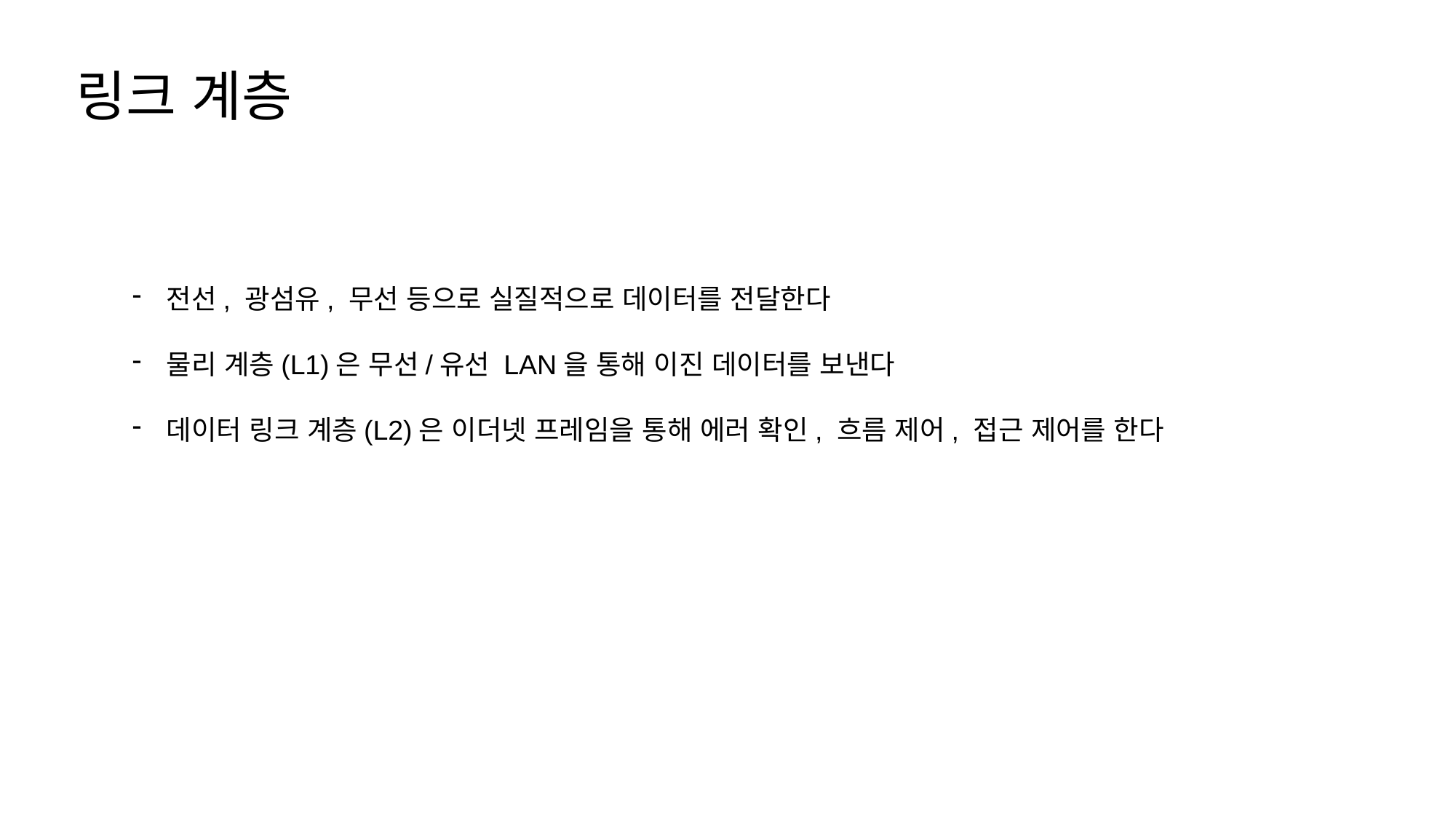

링크 계층
전선, 광섬유, 무선 등으로 실질적으로 데이터를 전달한다
물리 계층(L1)은 무선/유선 LAN을 통해 이진 데이터를 보낸다
데이터 링크 계층(L2)은 이더넷 프레임을 통해 에러 확인, 흐름 제어, 접근 제어를 한다